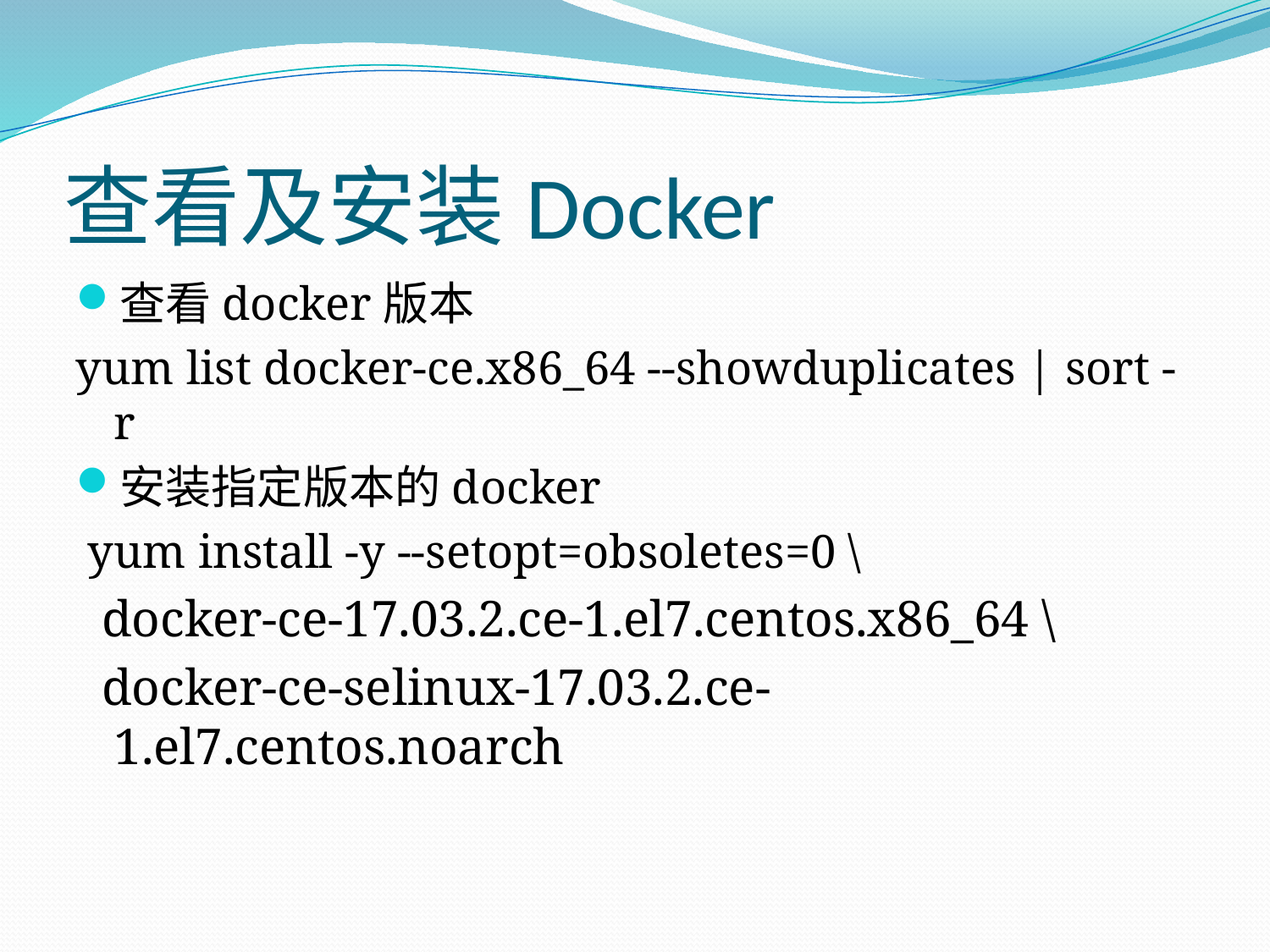

# 查看及安装Docker
查看docker版本
yum list docker-ce.x86_64 --showduplicates | sort -r
安装指定版本的docker
 yum install -y --setopt=obsoletes=0 \
  docker-ce-17.03.2.ce-1.el7.centos.x86_64 \
  docker-ce-selinux-17.03.2.ce-	1.el7.centos.noarch